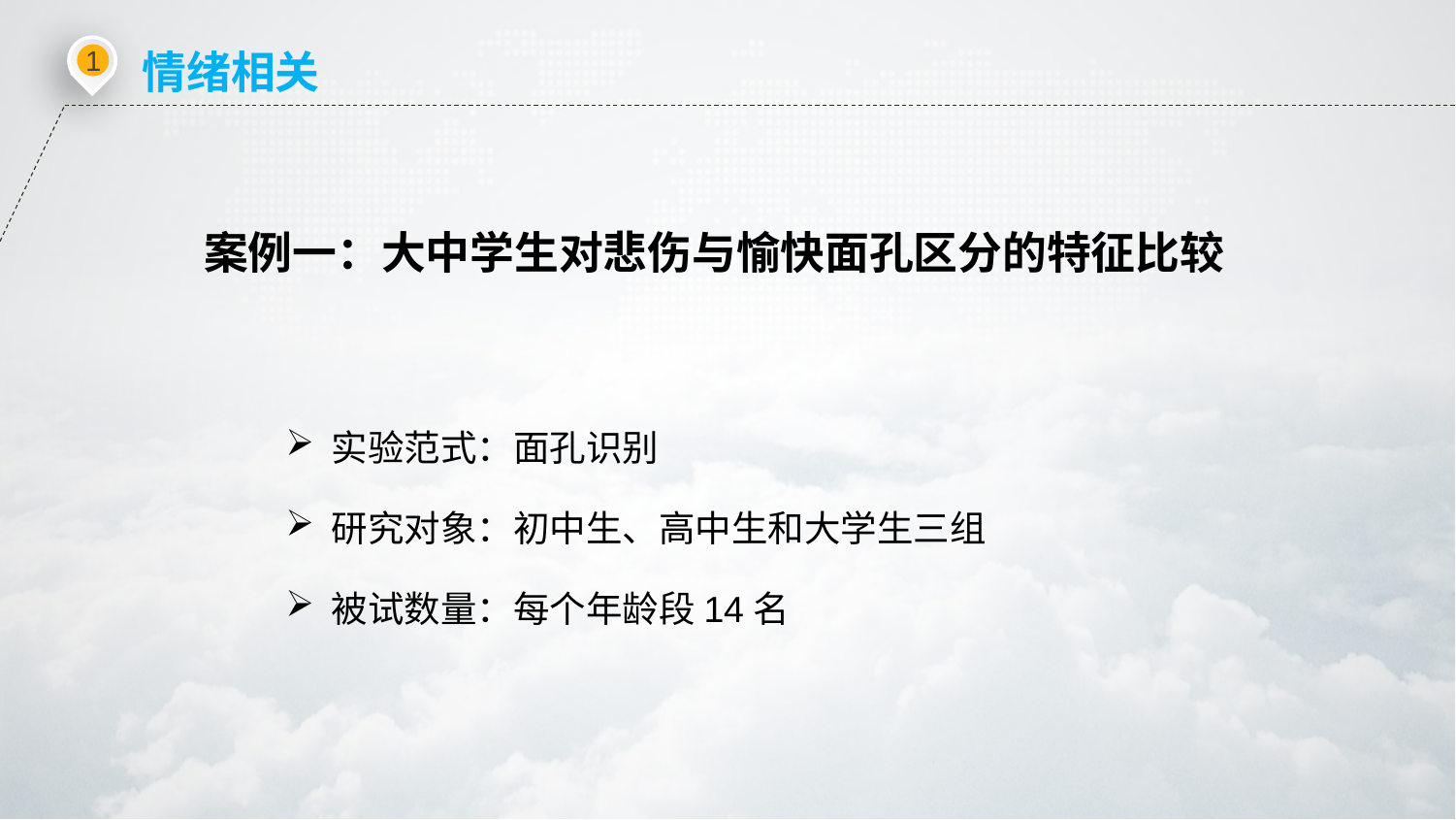

1

情绪相关

案例一：大中学生对悲伤与愉快面孔区分的特征比较

实验范式：面孔识别
研究对象：初中生、高中生和大学生三组
被试数量：每个年龄段14名